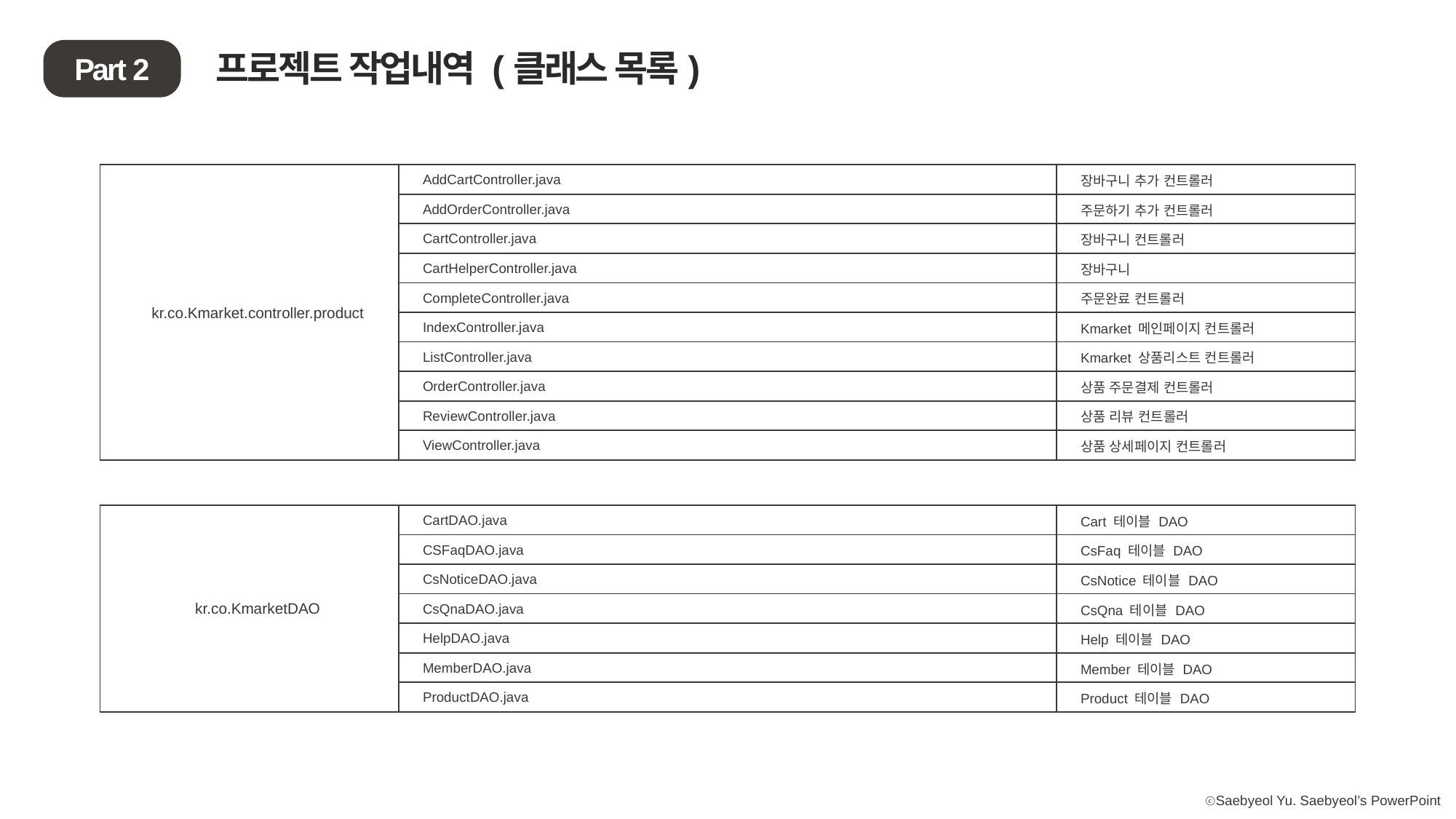

프로젝트 작업내역 (클래스 목록)
Part 2
| kr.co.Kmarket.controller.product | AddCartController.java | 장바구니 추가 컨트롤러 |
| --- | --- | --- |
|  | AddOrderController.java | 주문하기 추가 컨트롤러 |
|  | CartController.java | 장바구니 컨트롤러 |
|  | CartHelperController.java | 장바구니 |
|  | CompleteController.java | 주문완료 컨트롤러 |
|  | IndexController.java | Kmarket 메인페이지 컨트롤러 |
|  | ListController.java | Kmarket 상품리스트 컨트롤러 |
|  | OrderController.java | 상품 주문결제 컨트롤러 |
|  | ReviewController.java | 상품 리뷰 컨트롤러 |
|  | ViewController.java | 상품 상세페이지 컨트롤러 |
| kr.co.KmarketDAO | CartDAO.java | Cart 테이블 DAO |
| --- | --- | --- |
|  | CSFaqDAO.java | CsFaq 테이블 DAO |
|  | CsNoticeDAO.java | CsNotice 테이블 DAO |
|  | CsQnaDAO.java | CsQna 테이블 DAO |
|  | HelpDAO.java | Help 테이블 DAO |
|  | MemberDAO.java | Member 테이블 DAO |
|  | ProductDAO.java | Product 테이블 DAO |